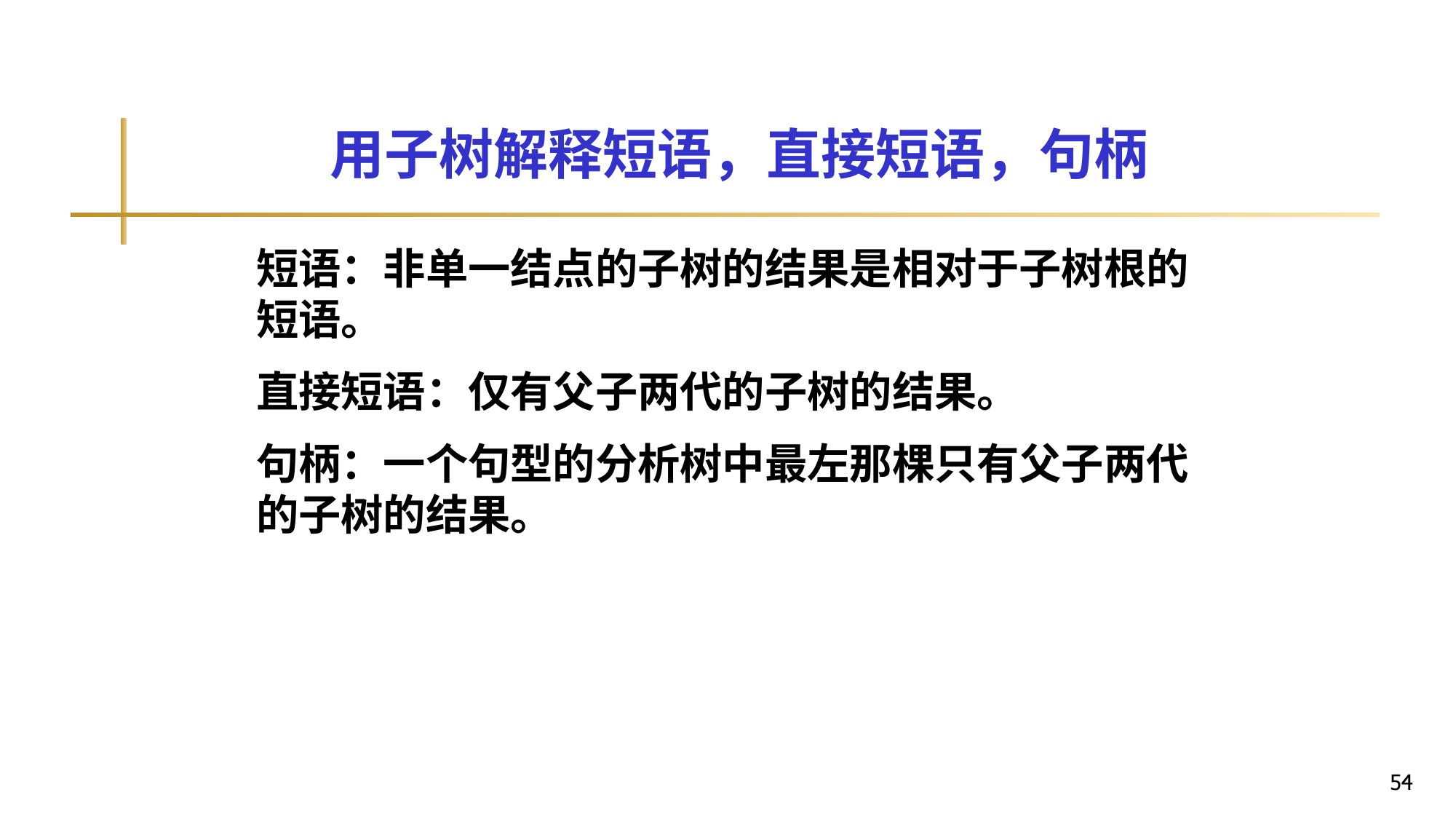

用子树解释短语，直接短语，句柄
短语：非单一结点的子树的结果是相对于子树根的短语。
直接短语：仅有父子两代的子树的结果。
句柄：一个句型的分析树中最左那棵只有父子两代的子树的结果。
54